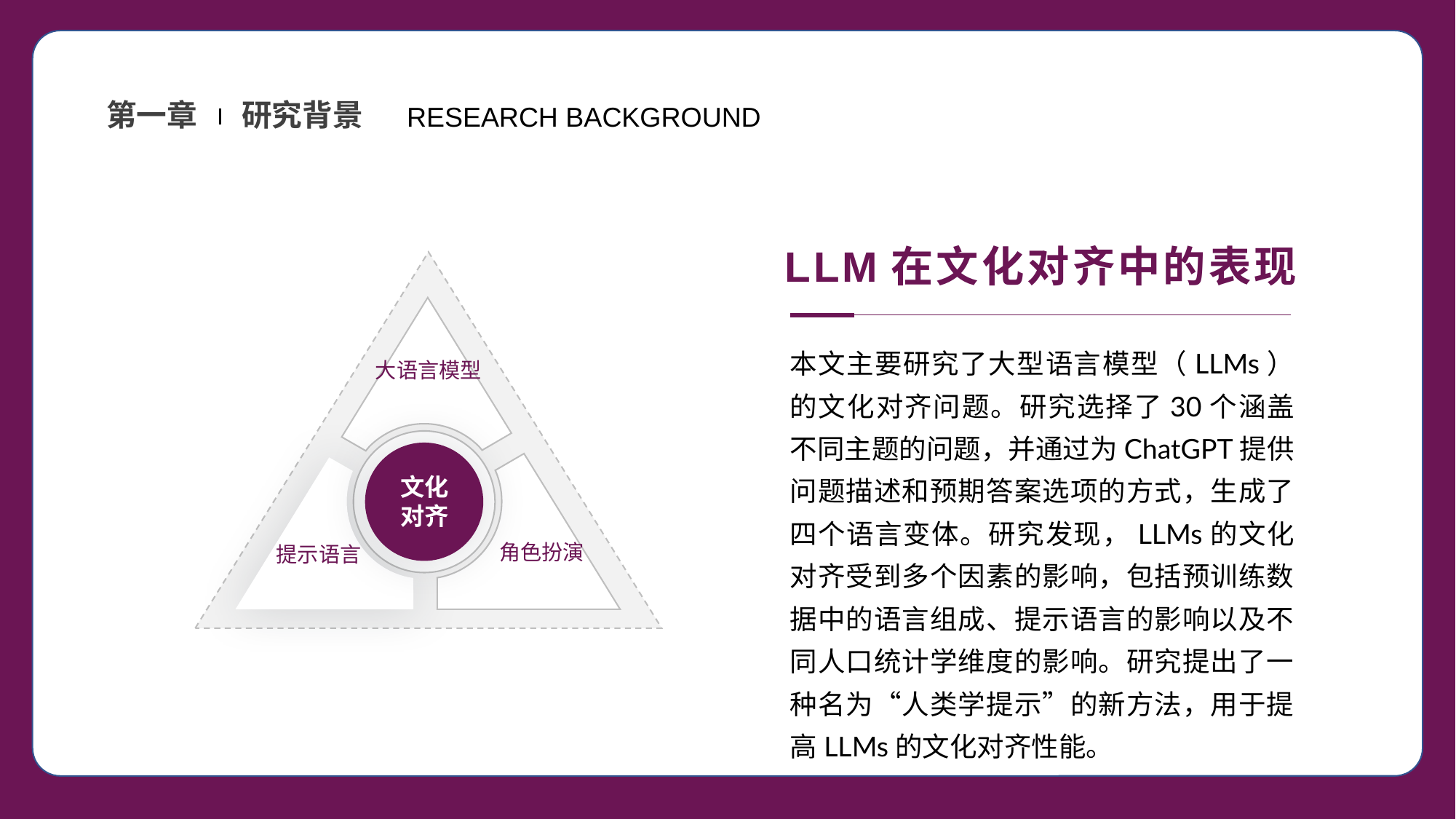

第一章
研究背景
RESEARCH BACKGROUND
LLM在文化对齐中的表现

本文主要研究了大型语言模型（LLMs）的文化对齐问题。研究选择了30个涵盖不同主题的问题，并通过为ChatGPT提供问题描述和预期答案选项的方式，生成了四个语言变体。研究发现，LLMs的文化对齐受到多个因素的影响，包括预训练数据中的语言组成、提示语言的影响以及不同人口统计学维度的影响。研究提出了一种名为“人类学提示”的新方法，用于提高LLMs的文化对齐性能。
大语言模型
文化
对齐
角色扮演
提示语言